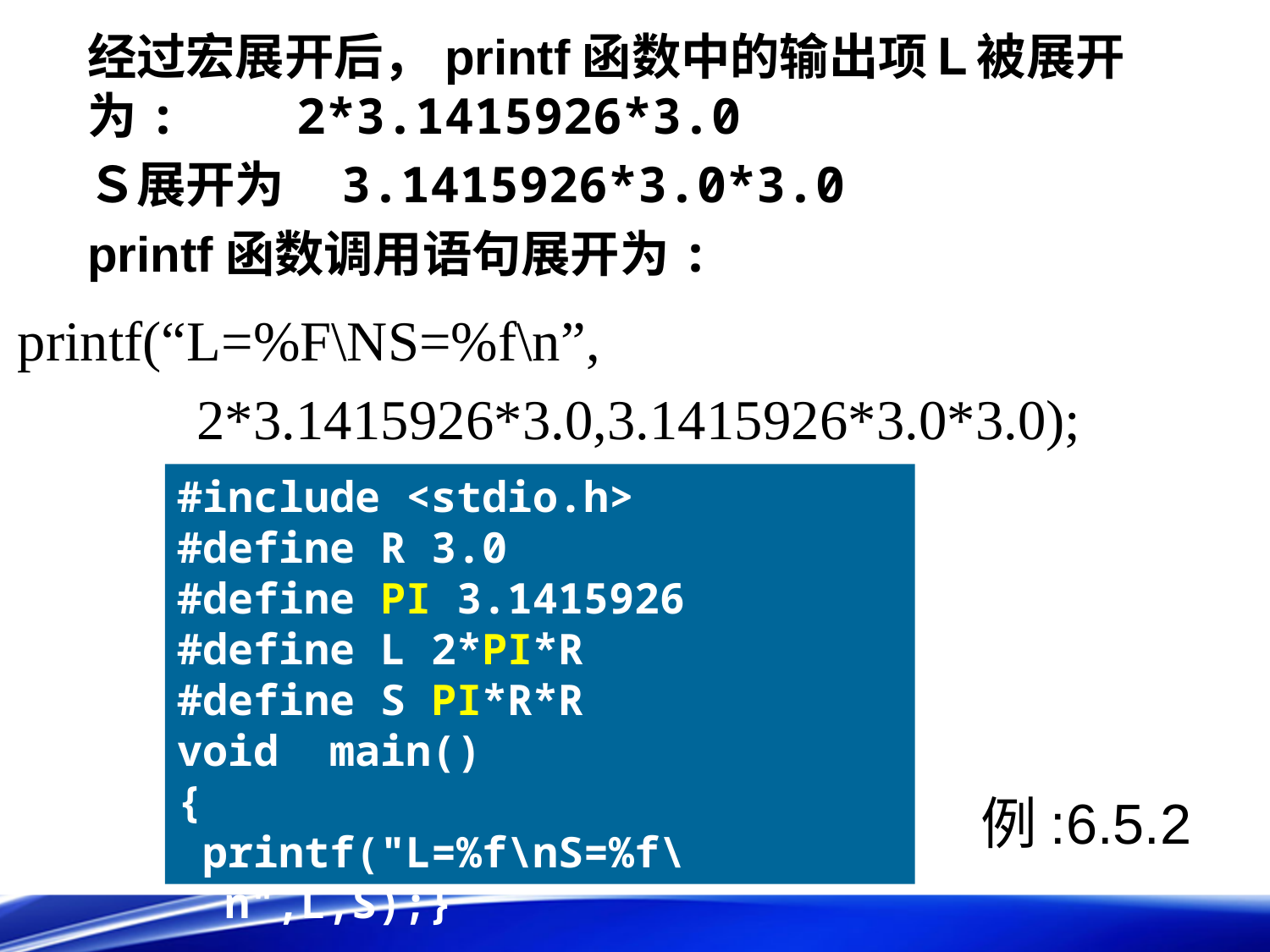

经过宏展开后，printf函数中的输出项Ｌ被展开为:    2*3.1415926*3.0
Ｓ展开为    3.1415926*3.0*3.0
printf函数调用语句展开为:
printf(“L=%F\NS=%f\n”,
2*3.1415926*3.0,3.1415926*3.0*3.0);
#include <stdio.h>
#define R 3.0
#define PI 3.1415926
#define L 2*PI*R
#define S PI*R*R
void  main()
{
 printf("L=%f\nS=%f\n",L,S);}
例:6.5.2